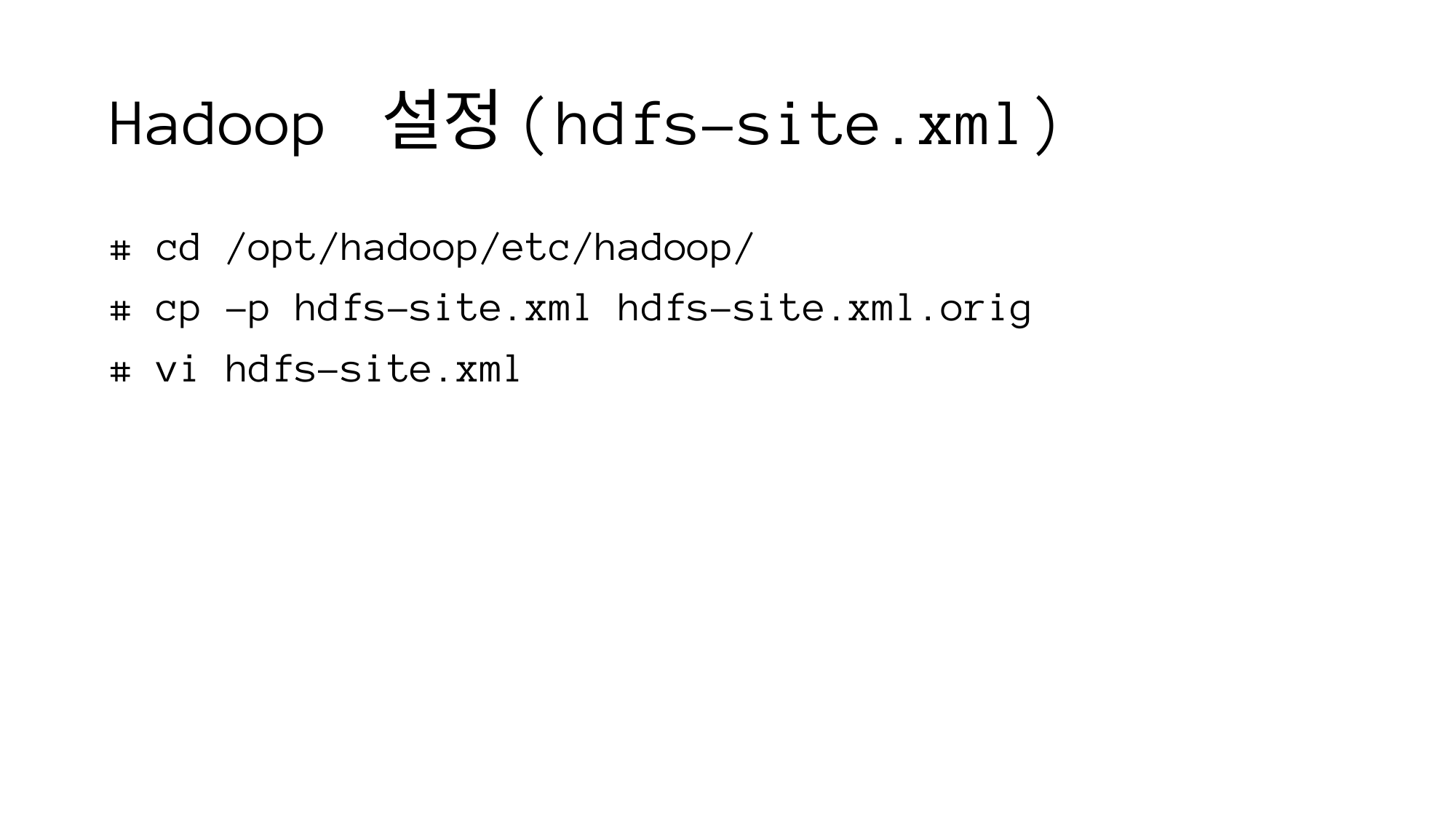

# Hadoop 설정(hdfs-site.xml)
# cd /opt/hadoop/etc/hadoop/
# cp -p hdfs-site.xml hdfs-site.xml.orig
# vi hdfs-site.xml